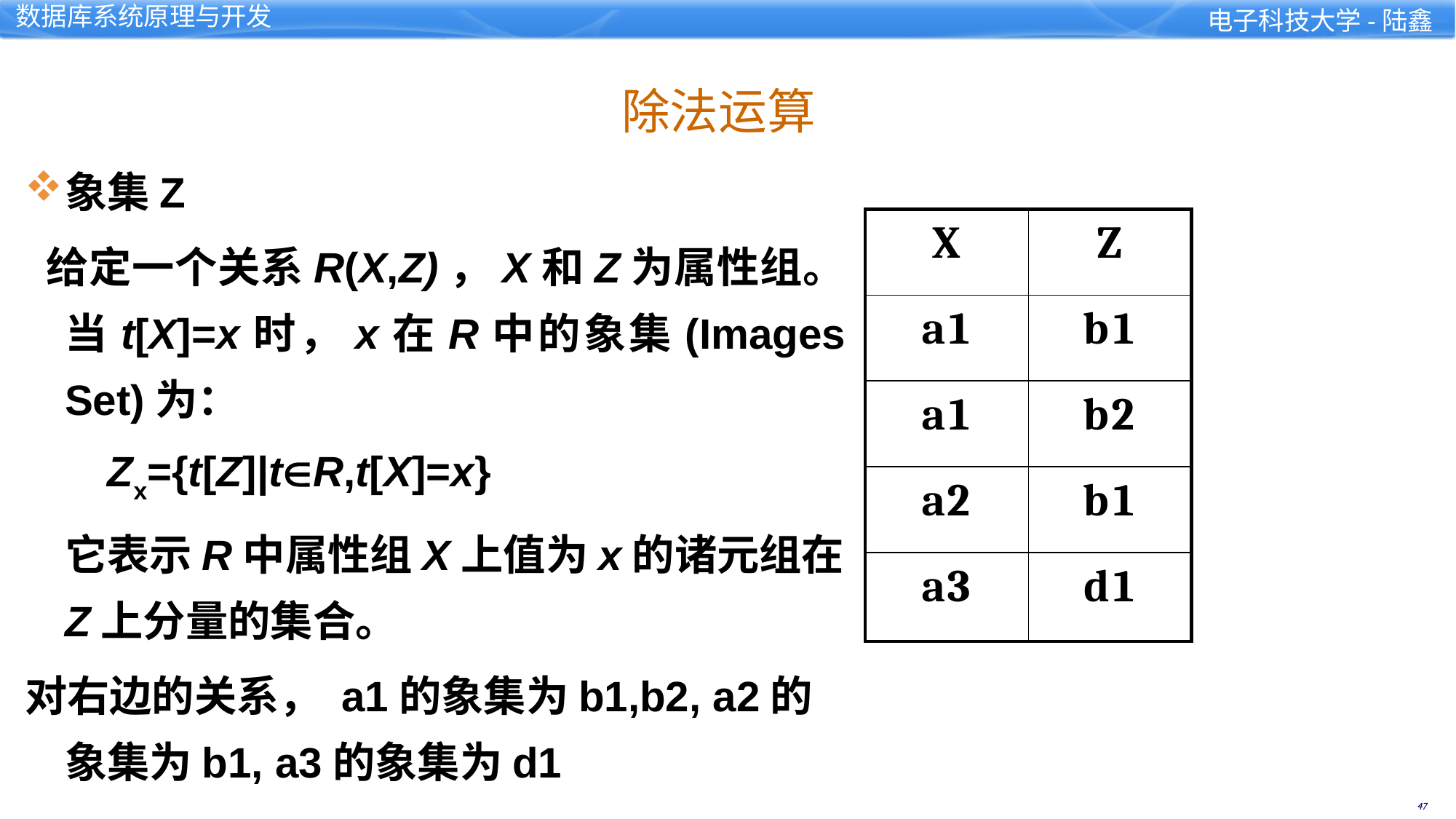

# 除法运算
象集Z
 给定一个关系R(X,Z)，X和Z为属性组。当t[X]=x时，x在R中的象集(Images Set)为：
       Zx={t[Z]|t∈R,t[X]=x}
 	它表示R中属性组X上值为x的诸元组在Z上分量的集合。
对右边的关系， a1的象集为b1,b2, a2的象集为b1, a3的象集为d1

| X | Z |
| --- | --- |
| a1 | b1 |
| a1 | b2 |
| a2 | b1 |
| a3 | d1 |